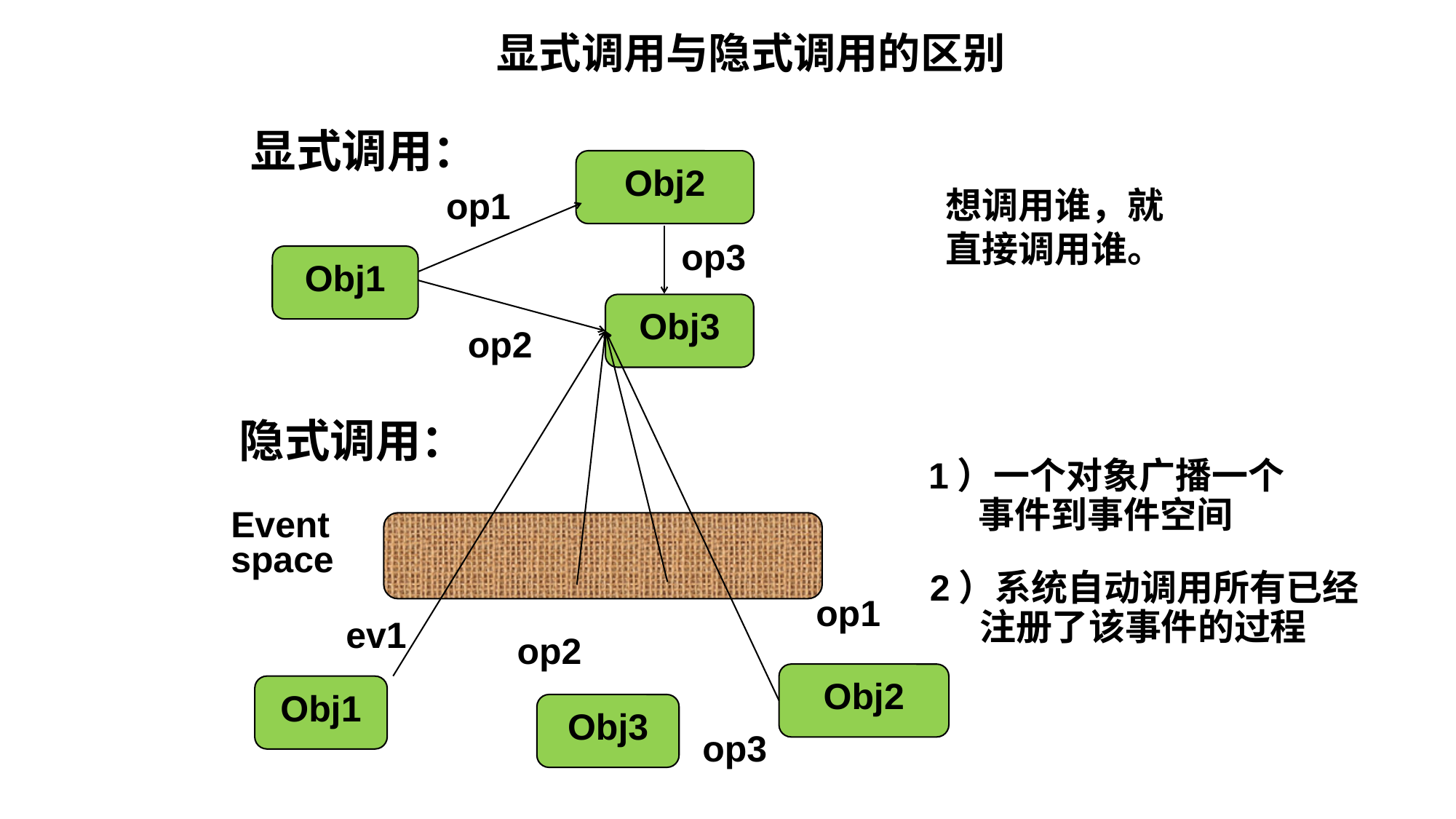

显式调用与隐式调用的区别
显式调用：
Obj2
想调用谁，就
直接调用谁。
op1
op3
Obj1
Obj3
op2
隐式调用：
1）一个对象广播一个
     事件到事件空间
Event
space

2）系统自动调用所有已经
     注册了该事件的过程
op1
ev1
op2
Obj2
Obj1
Obj3
op3